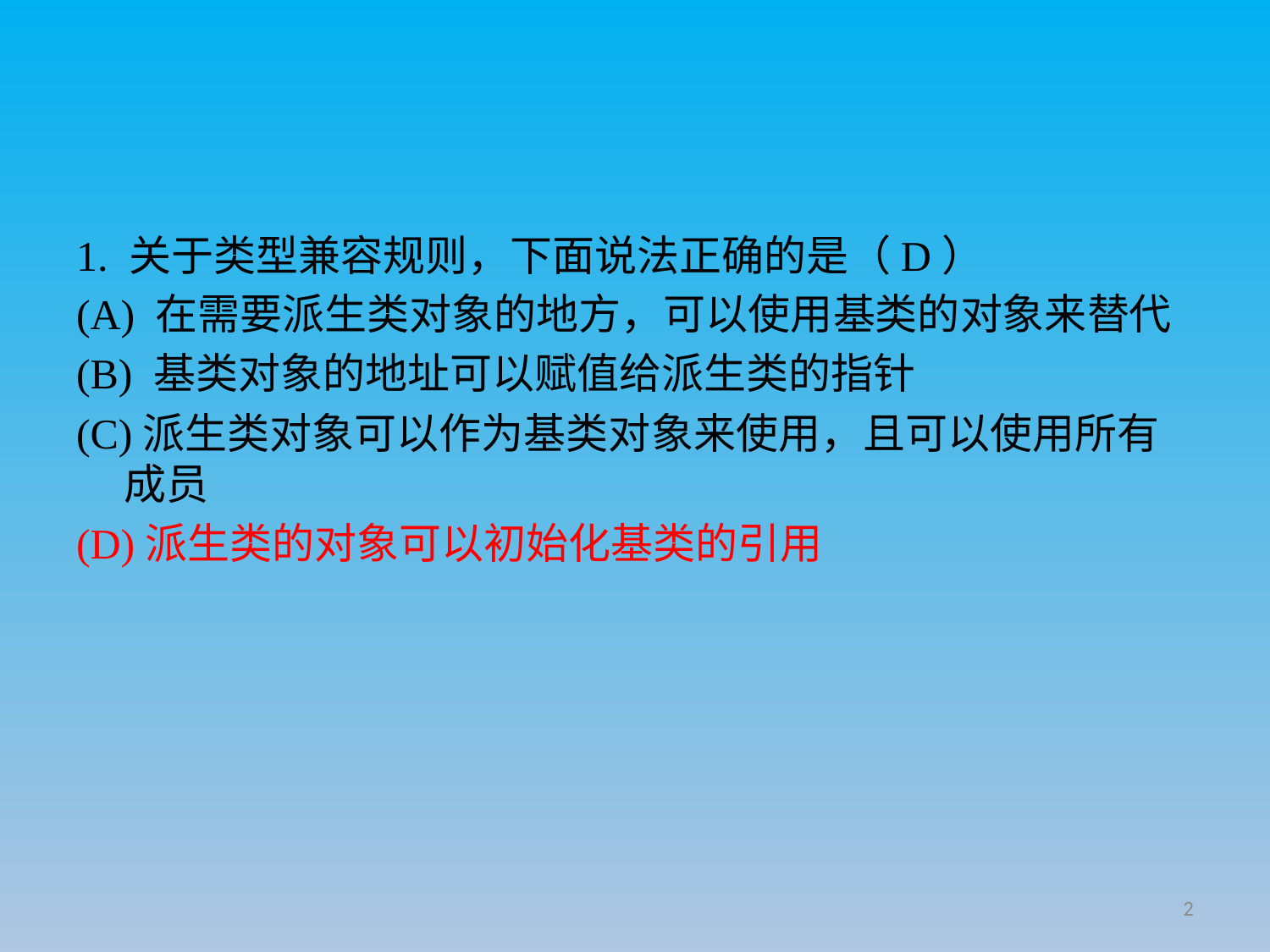

1. 关于类型兼容规则，下面说法正确的是（D）
(A) 在需要派生类对象的地方，可以使用基类的对象来替代
(B) 基类对象的地址可以赋值给派生类的指针
(C)派生类对象可以作为基类对象来使用，且可以使用所有成员
(D)派生类的对象可以初始化基类的引用
2